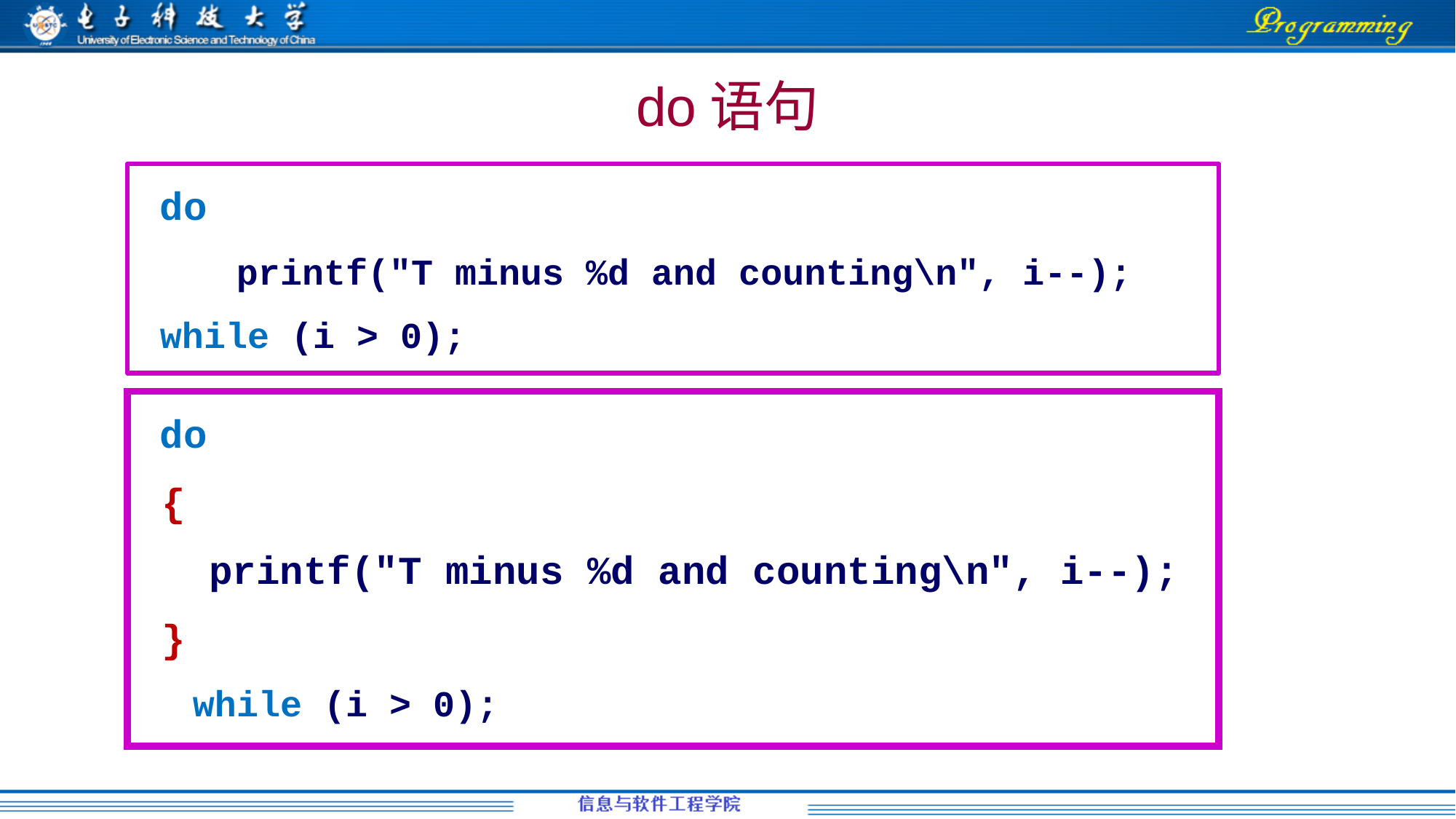

# do语句
 do
  printf("T minus %d and counting\n", i--);
 while (i > 0);

 do
 {
   printf("T minus %d and counting\n", i--);
 }
while (i > 0);